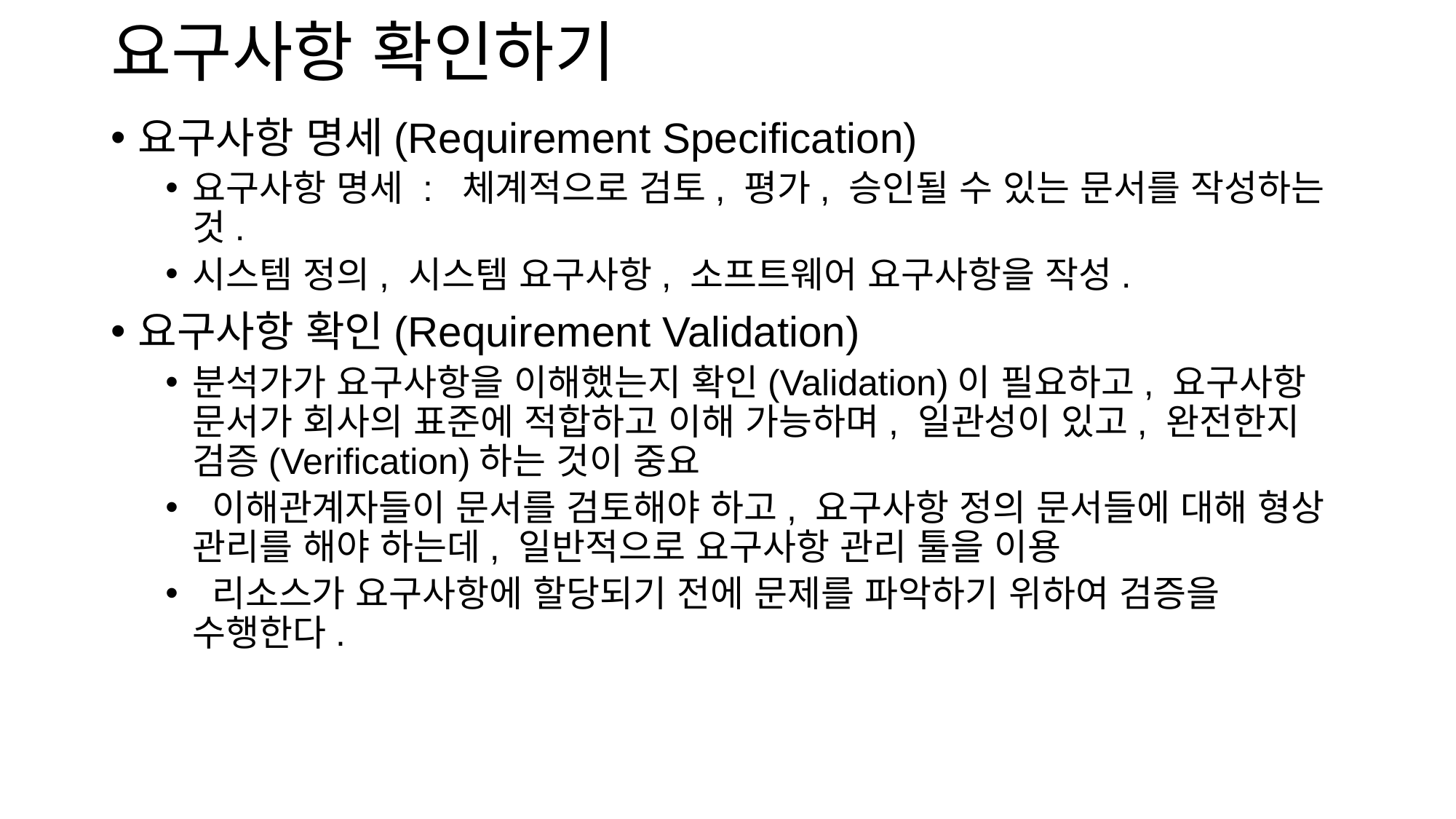

# 요구사항 확인하기
요구사항 명세(Requirement Specification)
요구사항 명세 :  체계적으로 검토, 평가, 승인될 수 있는 문서를 작성하는 것.
시스템 정의, 시스템 요구사항, 소프트웨어 요구사항을 작성.
요구사항 확인(Requirement Validation)
분석가가 요구사항을 이해했는지 확인(Validation)이 필요하고, 요구사항 문서가 회사의 표준에 적합하고 이해 가능하며, 일관성이 있고, 완전한지 검증(Verification)하는 것이 중요
 이해관계자들이 문서를 검토해야 하고, 요구사항 정의 문서들에 대해 형상 관리를 해야 하는데, 일반적으로 요구사항 관리 툴을 이용
 리소스가 요구사항에 할당되기 전에 문제를 파악하기 위하여 검증을 수행한다.